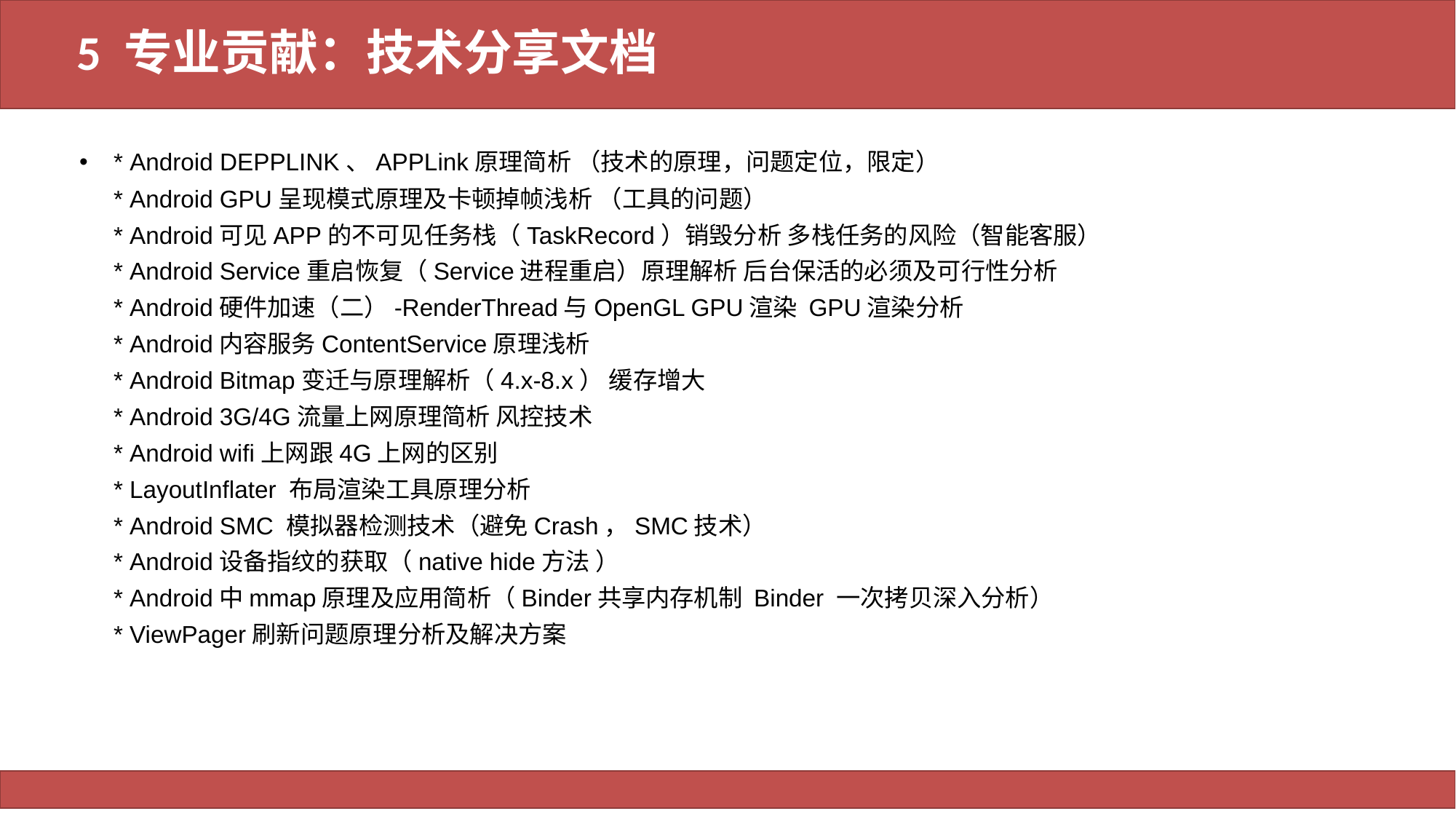

# 5 专业贡献：技术分享文档
* Android DEPPLINK、APPLink原理简析 （技术的原理，问题定位，限定）
* Android GPU呈现模式原理及卡顿掉帧浅析 （工具的问题）
* Android可见APP的不可见任务栈（TaskRecord）销毁分析 多栈任务的风险（智能客服）
* Android Service重启恢复（Service进程重启）原理解析 后台保活的必须及可行性分析
* Android硬件加速（二）-RenderThread与OpenGL GPU渲染 GPU渲染分析
* Android内容服务ContentService原理浅析
* Android Bitmap变迁与原理解析（4.x-8.x） 缓存增大
* Android 3G/4G流量上网原理简析 风控技术
* Android wifi上网跟4G上网的区别
* LayoutInflater 布局渲染工具原理分析
* Android SMC 模拟器检测技术（避免Crash，SMC技术）
* Android设备指纹的获取（native hide方法 ）
* Android中mmap原理及应用简析（Binder共享内存机制 Binder 一次拷贝深入分析）
* ViewPager刷新问题原理分析及解决方案